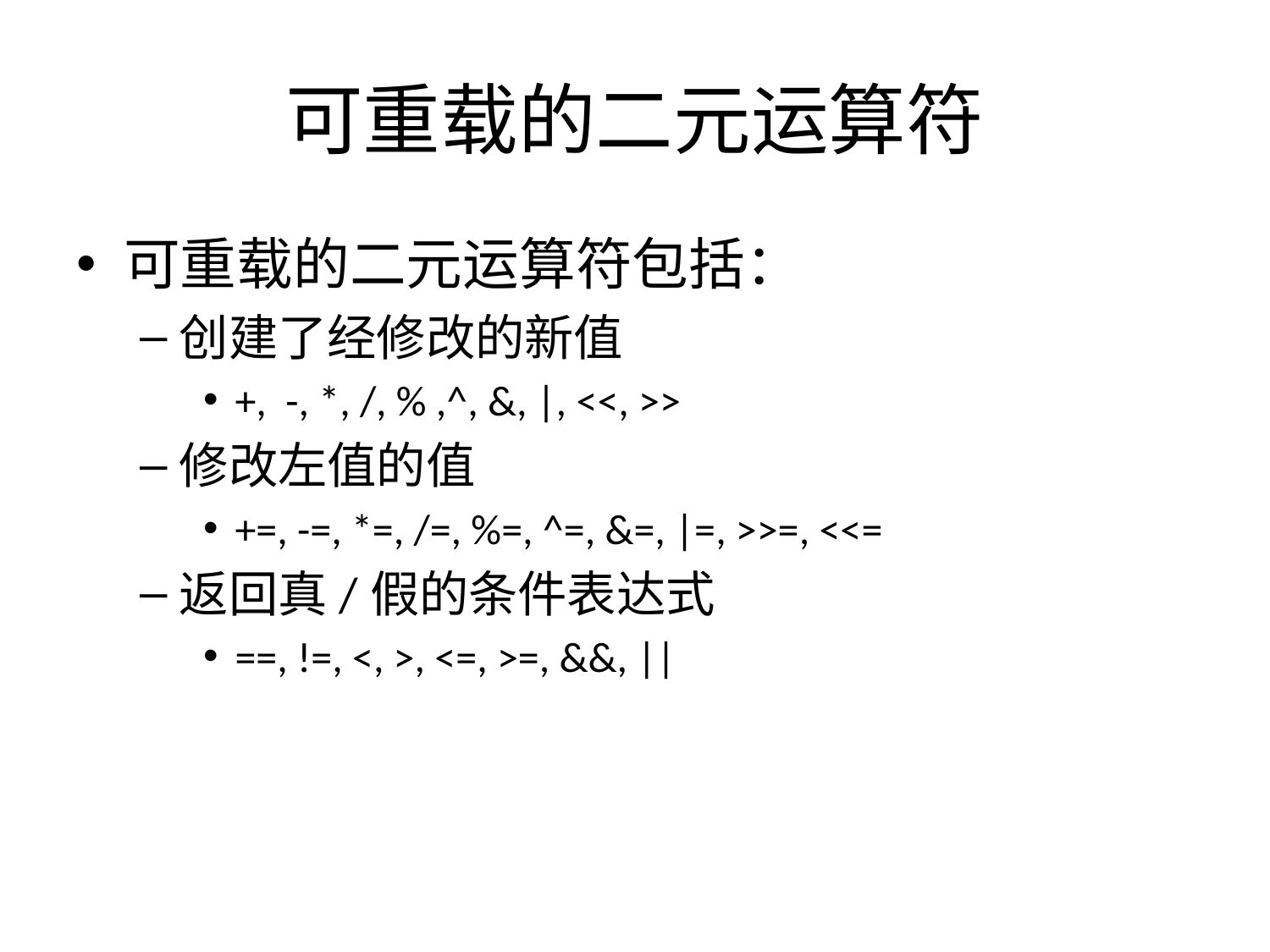

# 可重载的二元运算符
可重载的二元运算符包括：
创建了经修改的新值
+,  -, *, /, % ,^, &, |, <<, >>
修改左值的值
+=, -=, *=, /=, %=, ^=, &=, |=, >>=, <<=
返回真/假的条件表达式
==, !=, <, >, <=, >=, &&, ||